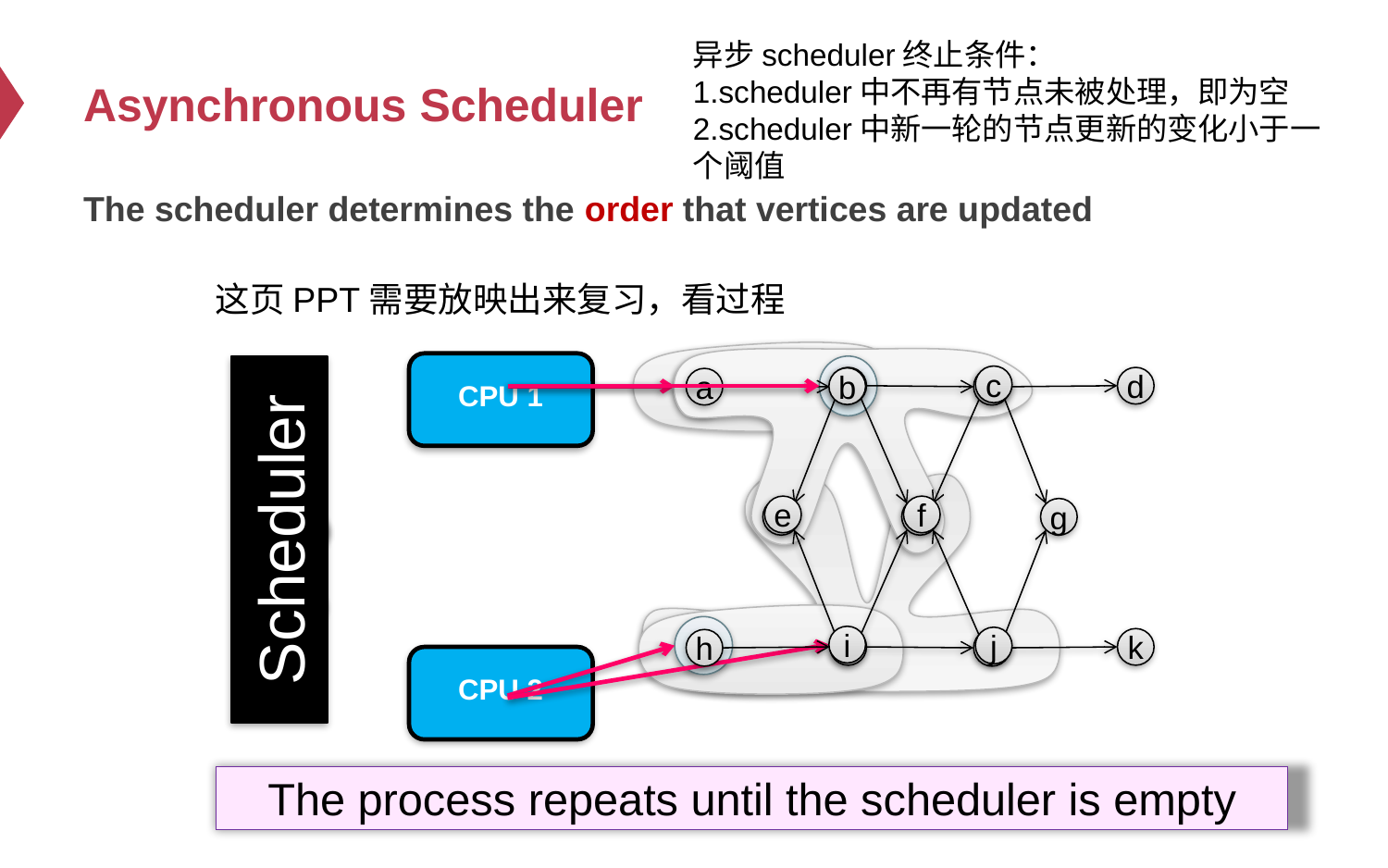

异步scheduler终止条件：
1.scheduler中不再有节点未被处理，即为空
2.scheduler中新一轮的节点更新的变化小于一个阈值
# Asynchronous Scheduler
The scheduler determines the order that vertices are updated

这页PPT需要放映出来复习，看过程

CPU 1

c
b
d
a
c
e
f
g
i
k
h
j
b

Scheduler
e
f
b
a
i
h

i
j
CPU 2
The process repeats until the scheduler is empty
85